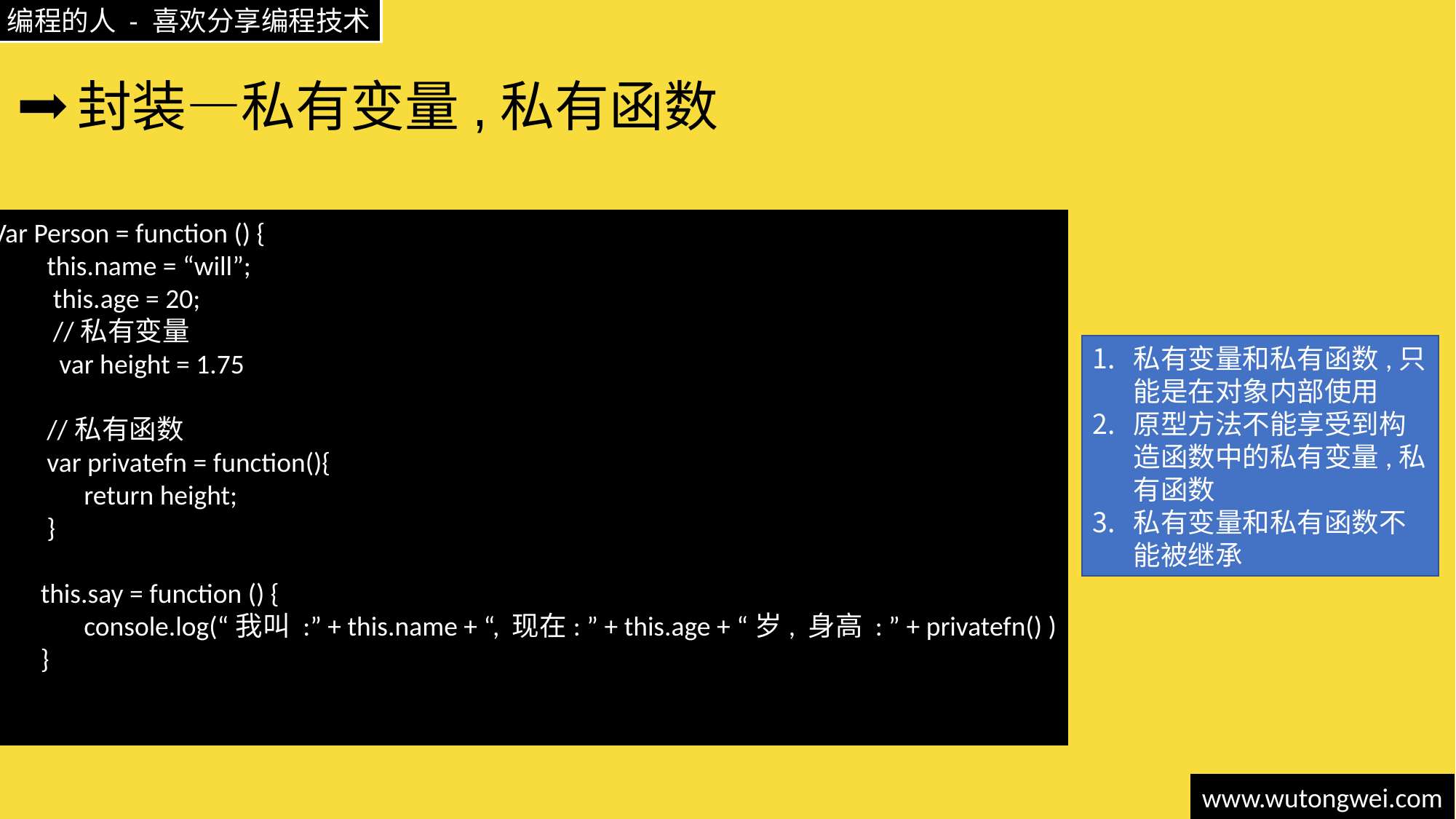

# 封装—私有变量,私有函数
Var Person = function () {
         this.name = “will”;
          this.age = 20;
          //私有变量
           var height = 1.75

         //私有函数
         var privatefn = function(){
               return height;
         }

        this.say = function () {
               console.log(“我叫 :” + this.name + “, 现在: ” + this.age + “岁, 身高 : ” + privatefn() )
        }

}
私有变量和私有函数,只能是在对象内部使用
原型方法不能享受到构造函数中的私有变量,私有函数
私有变量和私有函数不能被继承